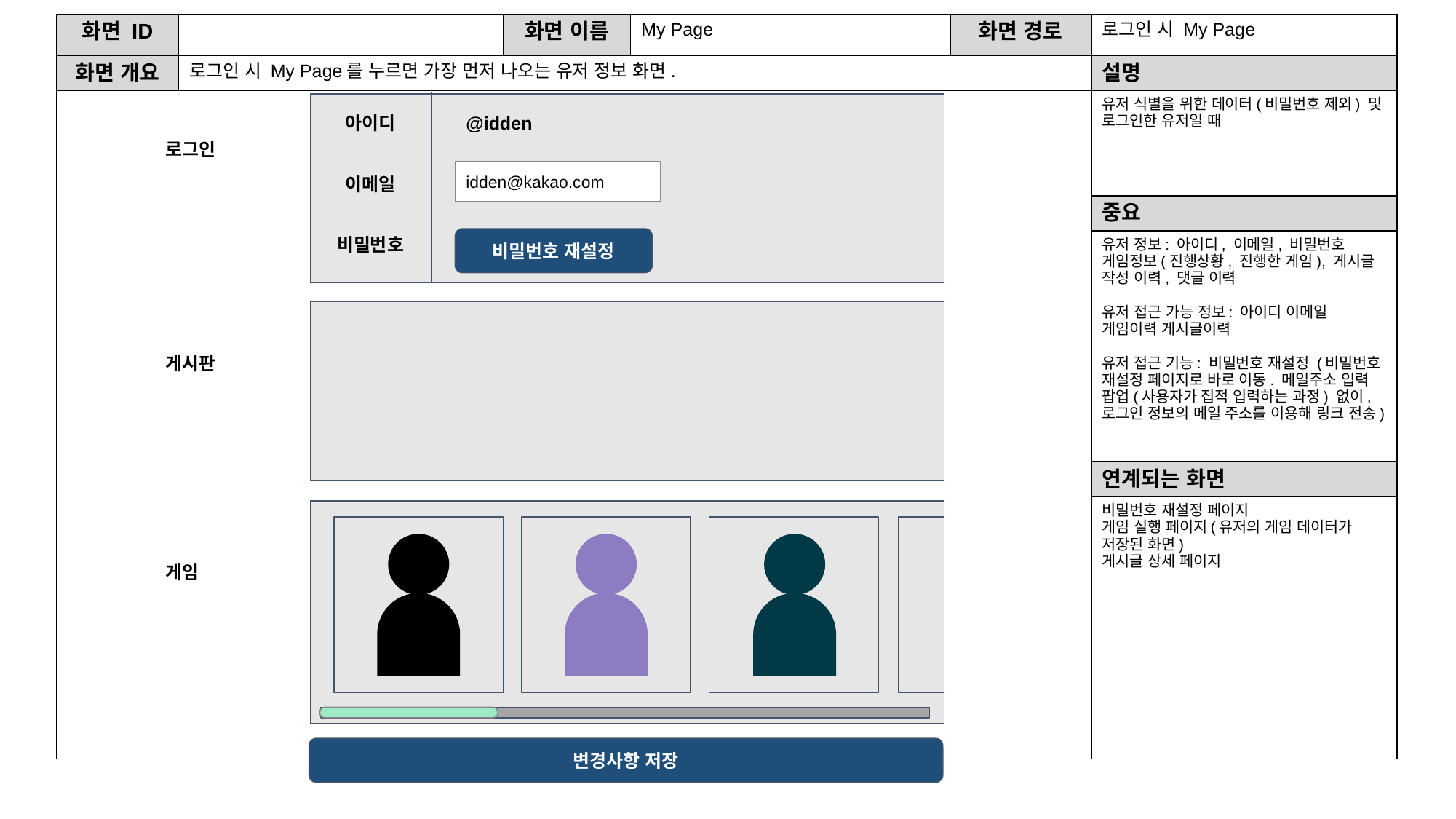

| 화면 ID |  | 화면 이름 | My Page | 화면 경로 | 로그인 시 My Page |
| --- | --- | --- | --- | --- | --- |
| 화면 개요 | 로그인 시 My Page를 누르면 가장 먼저 나오는 유저 정보 화면. |  |  |  | 설명 |
|  |  |  |  |  | 유저 식별을 위한 데이터(비밀번호 제외) 및 로그인한 유저일 때 |
|  |  |  |  |  | 중요 |
|  |  |  |  |  | 유저 정보: 아이디, 이메일, 비밀번호 게임정보(진행상황, 진행한 게임), 게시글 작성 이력, 댓글 이력 유저 접근 가능 정보: 아이디 이메일 게임이력 게시글이력 유저 접근 기능: 비밀번호 재설정 (비밀번호 재설정 페이지로 바로 이동. 메일주소 입력 팝업(사용자가 집적 입력하는 과정) 없이, 로그인 정보의 메일 주소를 이용해 링크 전송) |
|  |  |  |  |  | 연계되는 화면 |
|  |  |  |  |  | 비밀번호 재설정 페이지 게임 실행 페이지(유저의 게임 데이터가 저장된 화면) 게시글 상세 페이지 |

아이디
@idden
로그인
이메일
idden@kakao.com
비밀번호
비밀번호 재설정

게시판

게임

변경사항 저장